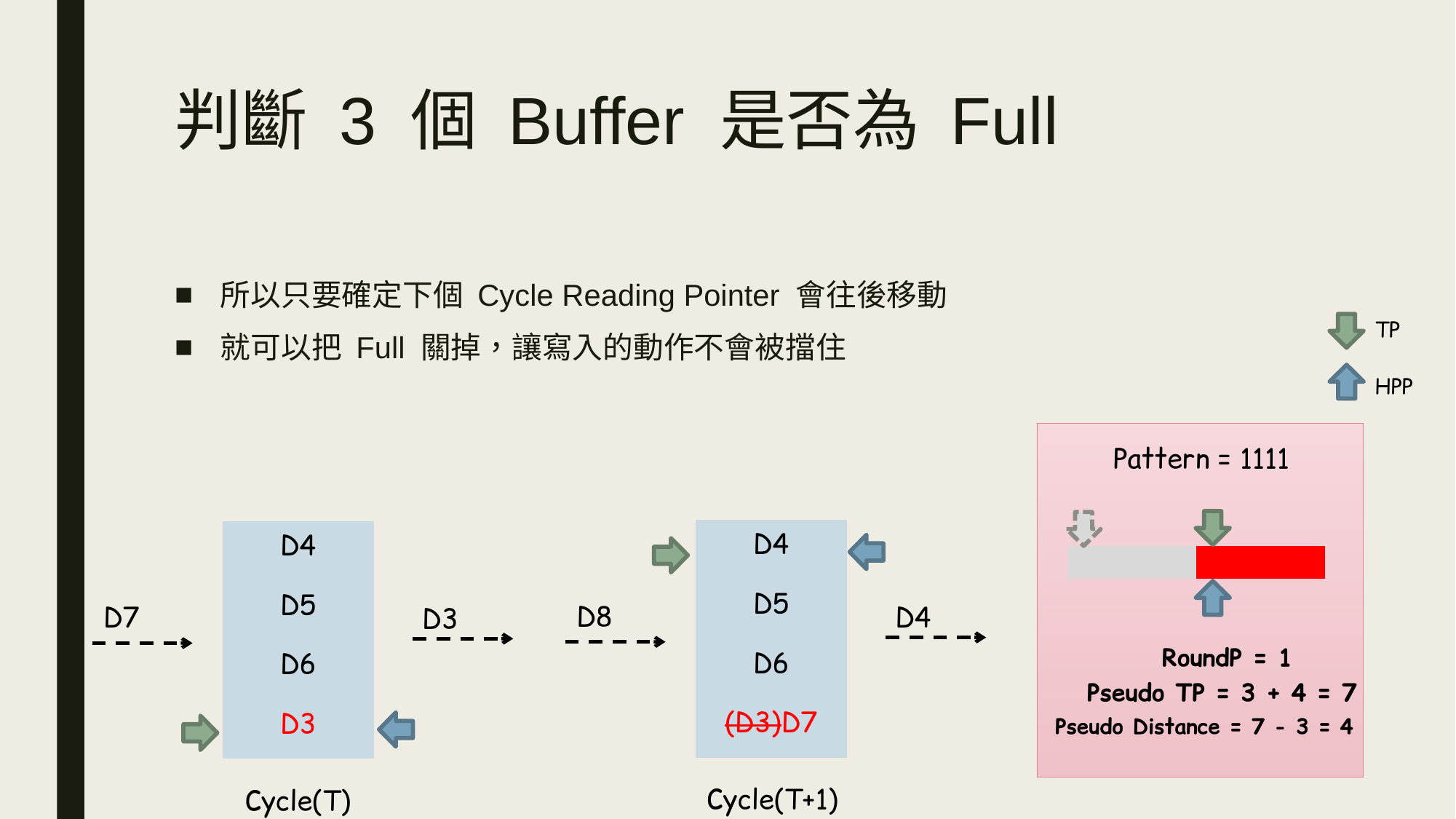

# 判斷 3 個 Buffer 是否為 Full
所以只要確定下個 Cycle Reading Pointer 會往後移動
就可以把 Full 關掉，讓寫入的動作不會被擋住

TP

HPP

Pattern = 1111

| D4 |
| --- |
| D5 |
| D6 |
| (D3)D7 |
| D4 |
| --- |
| D5 |
| D6 |
| D3 |

|  |  |  |  |
| --- | --- | --- | --- |
|  |  |  |  |
| --- | --- | --- | --- |

D8
D7
D4
D3
RoundP = 1
Pseudo TP = 3 + 4 = 7
Pseudo Distance = 7 - 3 = 4

Cycle(T+1)
Cycle(T)